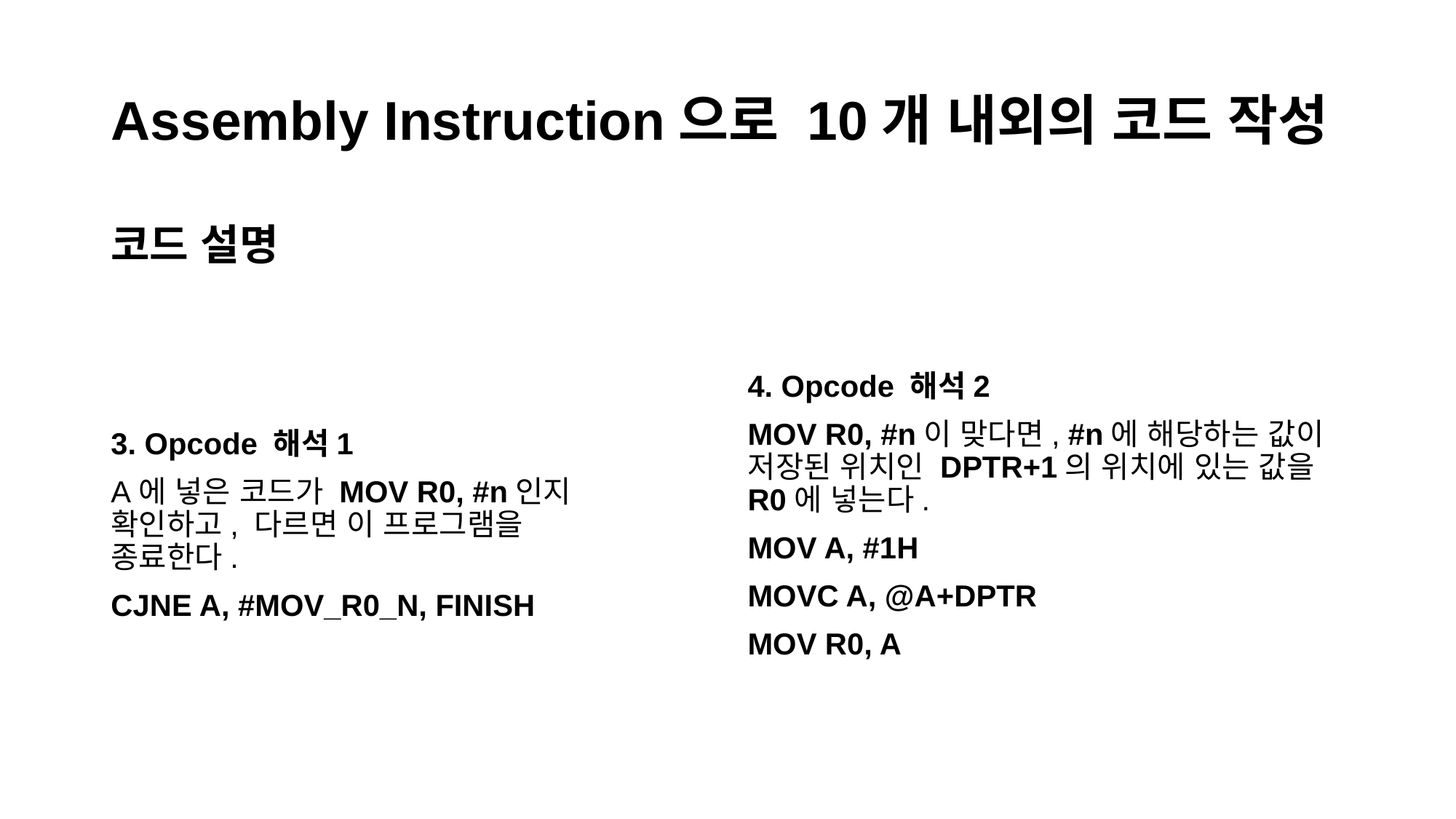

# Assembly Instruction으로 10개 내외의 코드 작성
코드 설명

3. Opcode 해석1
A에 넣은 코드가 MOV R0, #n인지
확인하고, 다르면 이 프로그램을
종료한다.
CJNE A, #MOV_R0_N, FINISH

4. Opcode 해석2
MOV R0, #n이 맞다면, #n에 해당하는 값이 저장된 위치인 DPTR+1의 위치에 있는 값을 R0에 넣는다.
MOV A, #1H
MOVC A, @A+DPTR
MOV R0, A